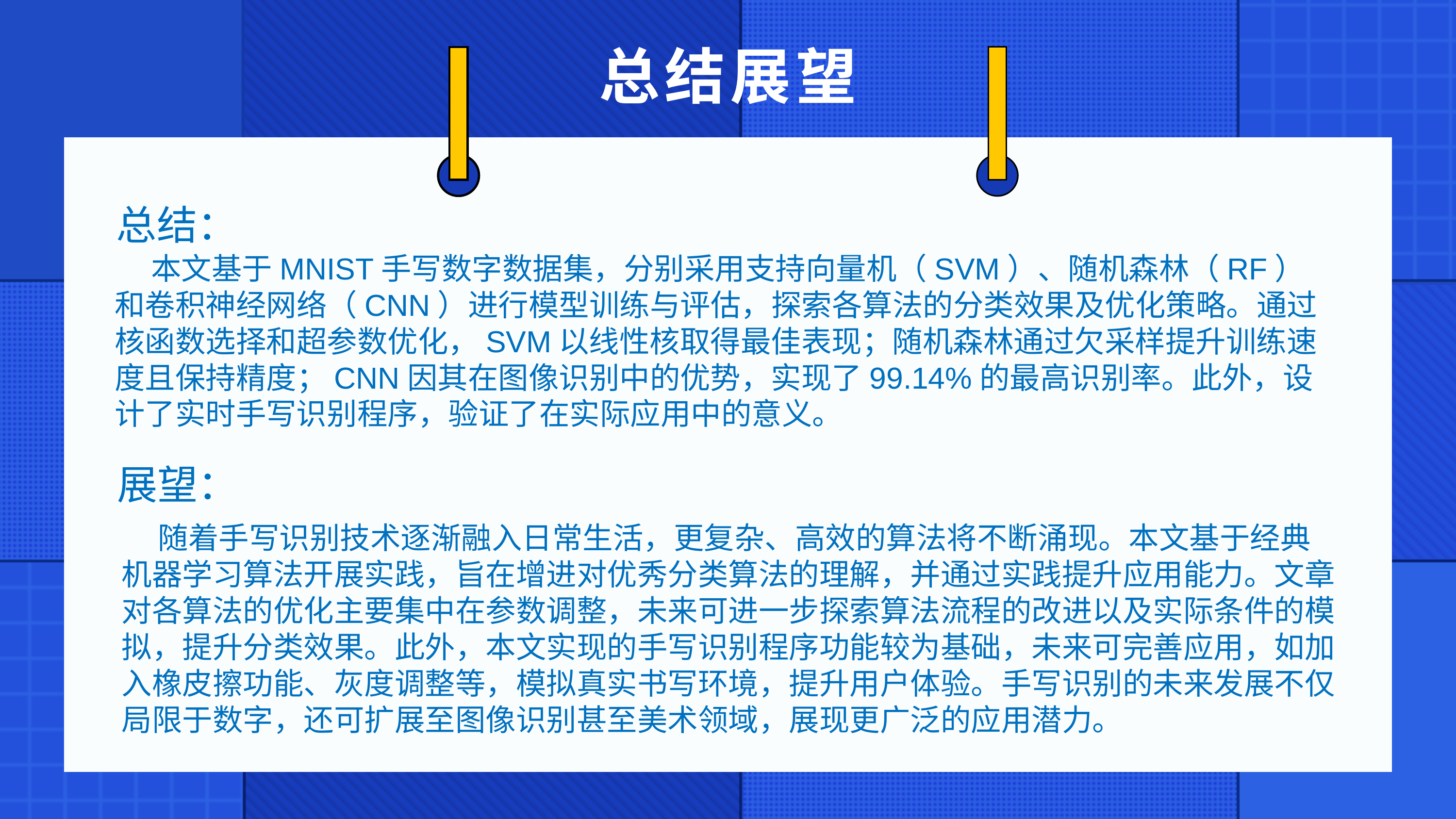

总结展望

总结：

本文基于MNIST手写数字数据集，分别采用支持向量机（SVM）、随机森林（RF）和卷积神经网络（CNN）进行模型训练与评估，探索各算法的分类效果及优化策略。通过核函数选择和超参数优化，SVM以线性核取得最佳表现；随机森林通过欠采样提升训练速度且保持精度；CNN因其在图像识别中的优势，实现了99.14%的最高识别率。此外，设计了实时手写识别程序，验证了在实际应用中的意义。
展望：

随着手写识别技术逐渐融入日常生活，更复杂、高效的算法将不断涌现。本文基于经典机器学习算法开展实践，旨在增进对优秀分类算法的理解，并通过实践提升应用能力。文章对各算法的优化主要集中在参数调整，未来可进一步探索算法流程的改进以及实际条件的模拟，提升分类效果。此外，本文实现的手写识别程序功能较为基础，未来可完善应用，如加入橡皮擦功能、灰度调整等，模拟真实书写环境，提升用户体验。手写识别的未来发展不仅局限于数字，还可扩展至图像识别甚至美术领域，展现更广泛的应用潜力。